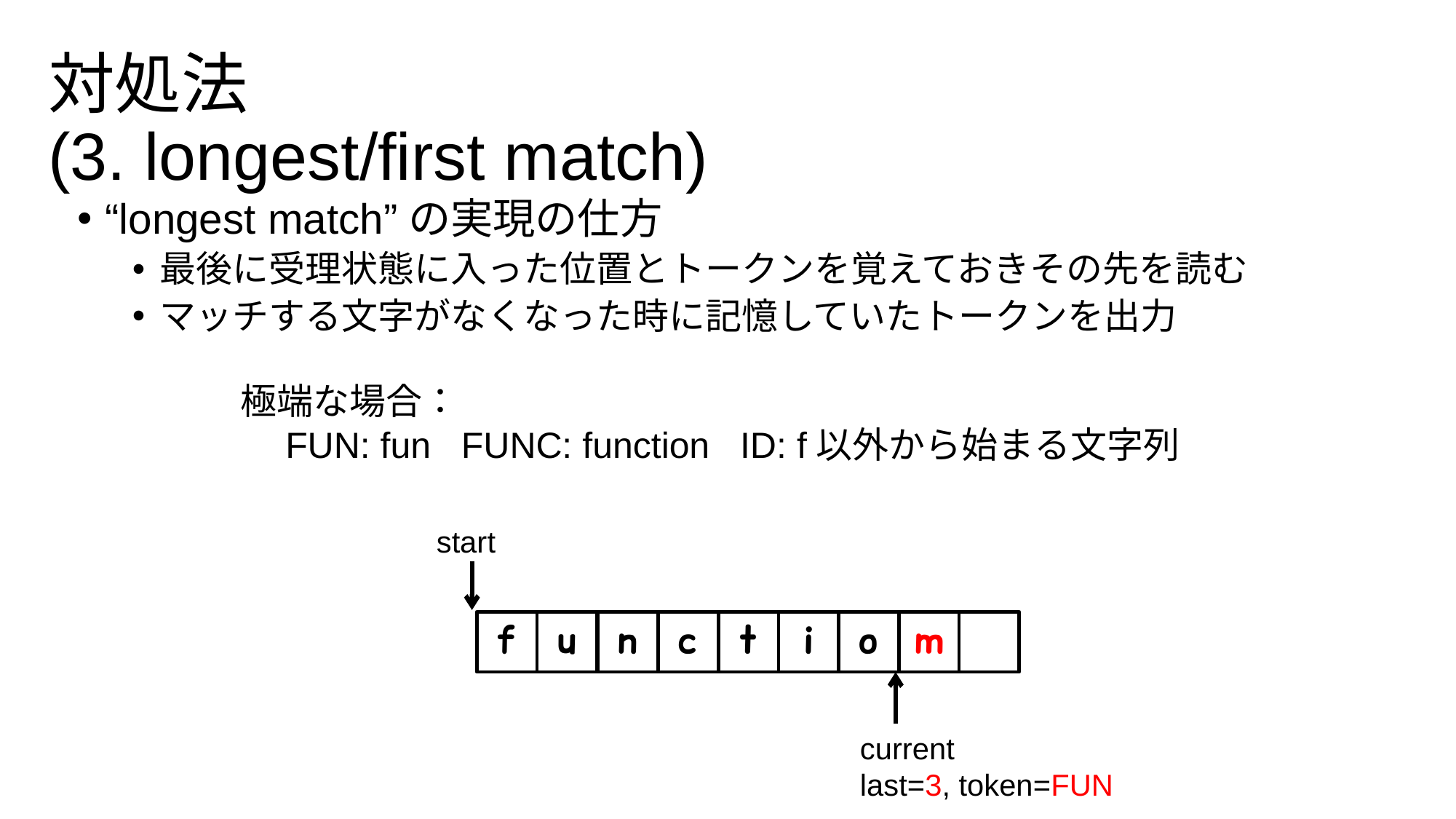

# 対処法 (3. longest/first match)
“longest match”の実現の仕方
最後に受理状態に入った位置とトークンを覚えておきその先を読む
マッチする文字がなくなった時に記憶していたトークンを出力

極端な場合：
　FUN: fun   FUNC: function   ID: f以外から始まる文字列
start
f
u
n
c
t
i
o
m

current
last=3, token=FUN